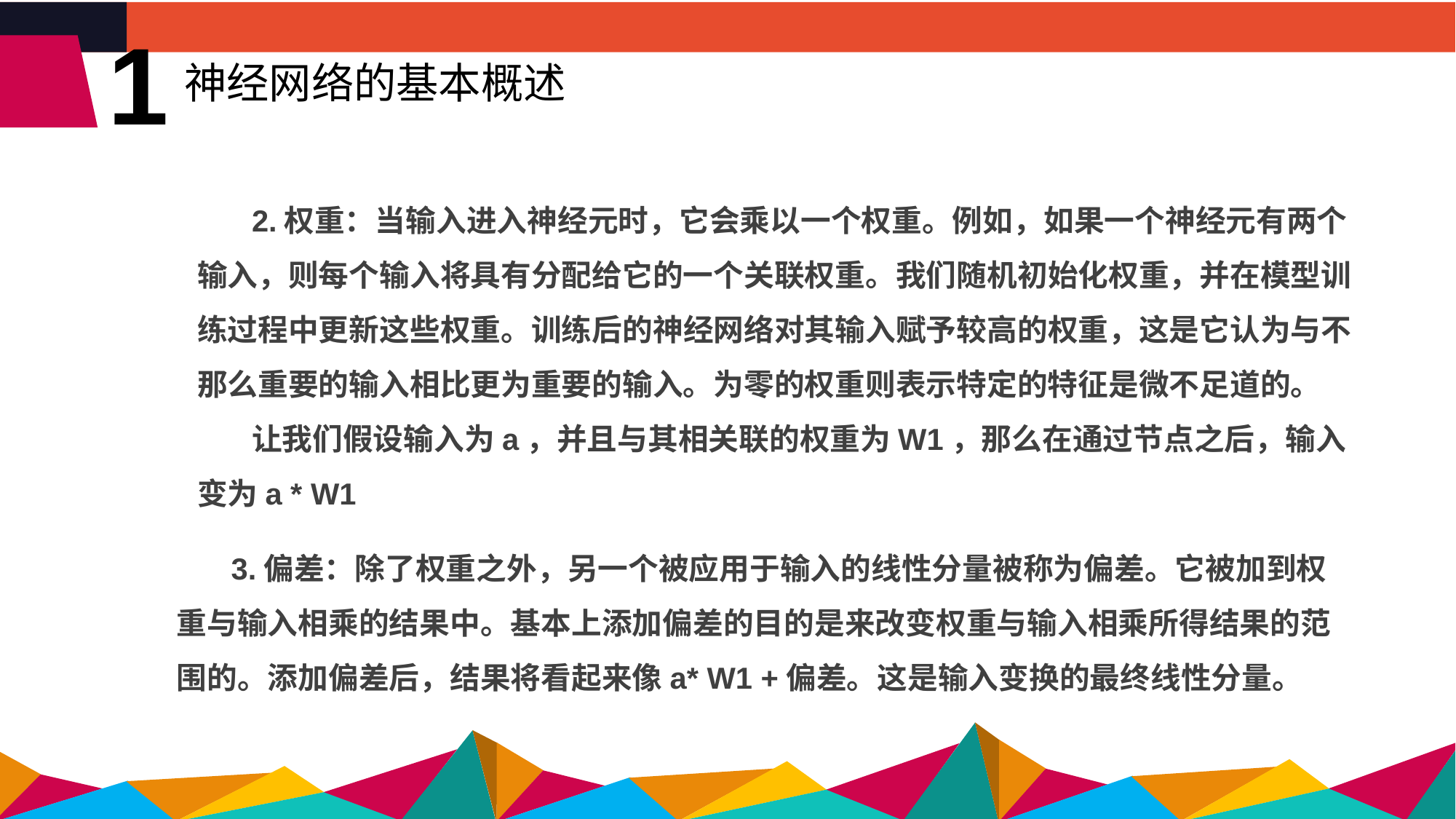

1

神经网络的基本概述
2.权重：当输入进入神经元时，它会乘以一个权重。例如，如果一个神经元有两个输入，则每个输入将具有分配给它的一个关联权重。我们随机初始化权重，并在模型训练过程中更新这些权重。训练后的神经网络对其输入赋予较高的权重，这是它认为与不那么重要的输入相比更为重要的输入。为零的权重则表示特定的特征是微不足道的。
让我们假设输入为a，并且与其相关联的权重为W1，那么在通过节点之后，输入变为a * W1

3.偏差：除了权重之外，另一个被应用于输入的线性分量被称为偏差。它被加到权重与输入相乘的结果中。基本上添加偏差的目的是来改变权重与输入相乘所得结果的范围的。添加偏差后，结果将看起来像a* W1 +偏差。这是输入变换的最终线性分量。